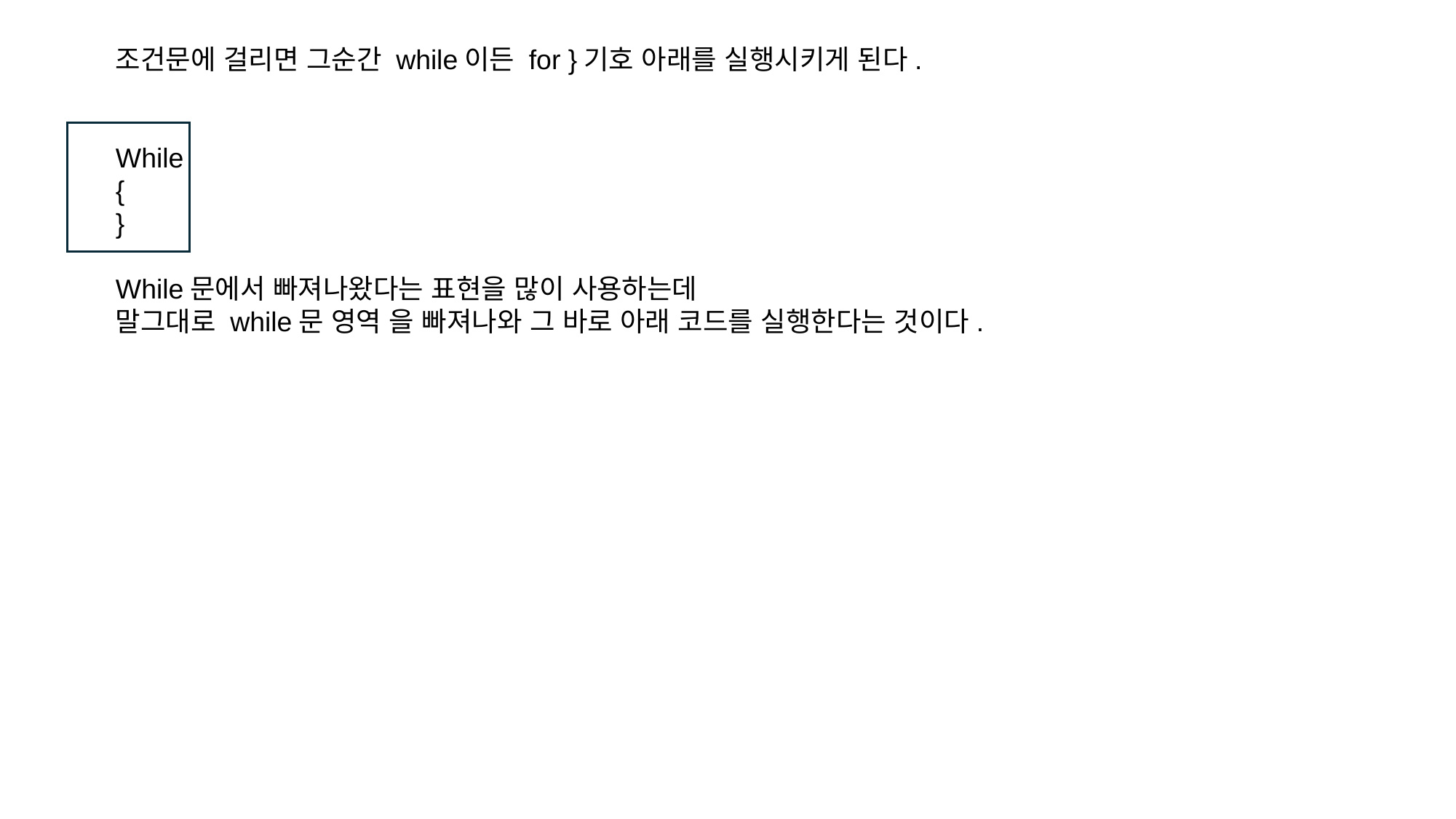

조건문에 걸리면 그순간 while이든 for }기호 아래를 실행시키게 된다.

While
{
}

While문에서 빠져나왔다는 표현을 많이 사용하는데
말그대로 while문 영역 을 빠져나와 그 바로 아래 코드를 실행한다는 것이다.